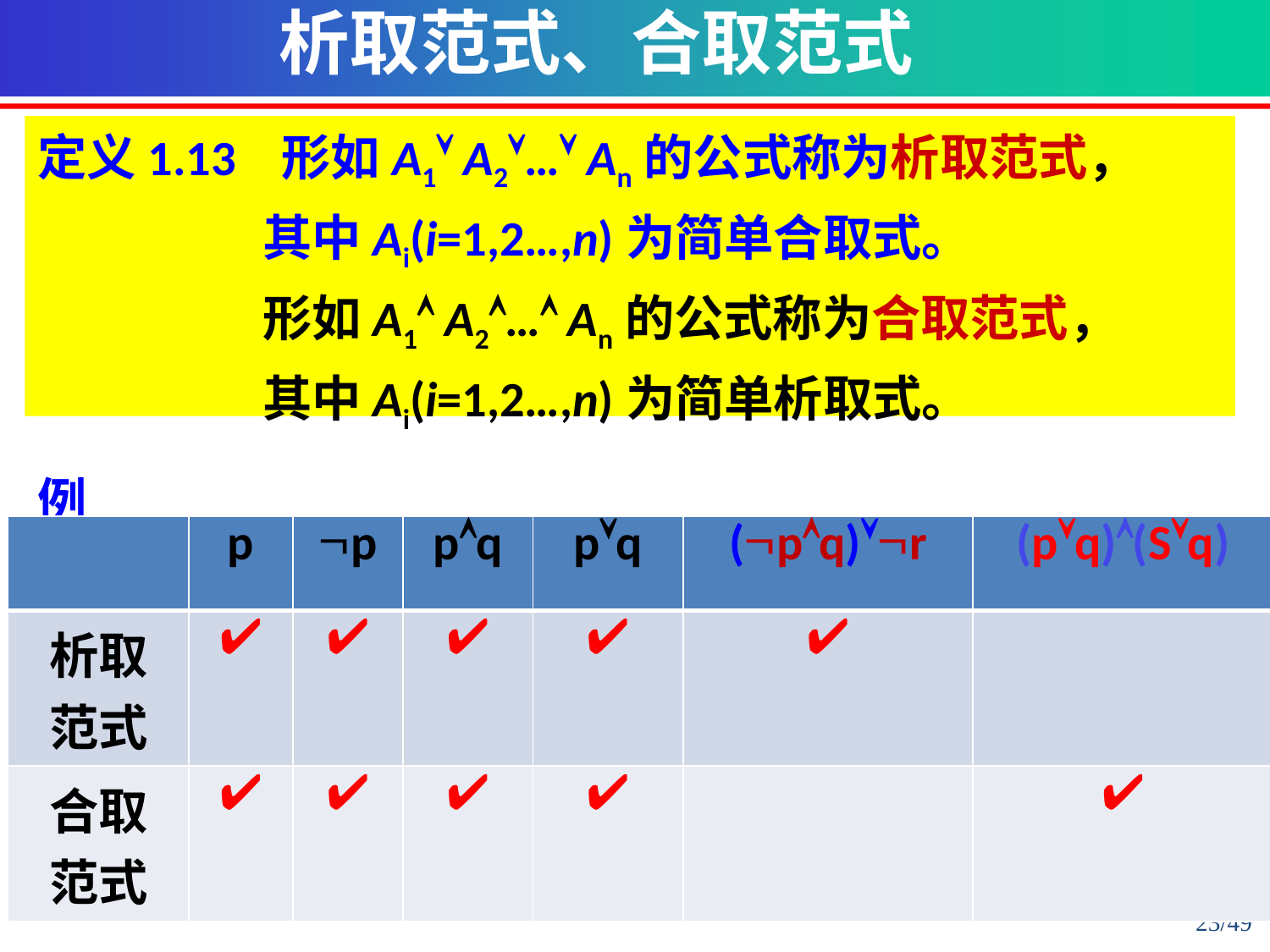

析取范式、合取范式
定义1.13   形如A1∨ A2∨…∨ An的公式称为析取范式，
                   其中Ai(i=1,2…,n)为简单合取式。
                   形如A1∧ A2∧…∧ An的公式称为合取范式，
                   其中Ai(i=1,2…,n)为简单析取式。
例
|  | p | ¬p | p∧q | p∨q | (¬p∧q)∨¬r | (p∨q)∧(S∨q) |
| --- | --- | --- | --- | --- | --- | --- |
| 析取 范式 | ✔ | ✔ | ✔ | ✔ | ✔ |  |
| 合取 范式 | ✔ | ✔ | ✔ | ✔ |  | ✔ |
23/49